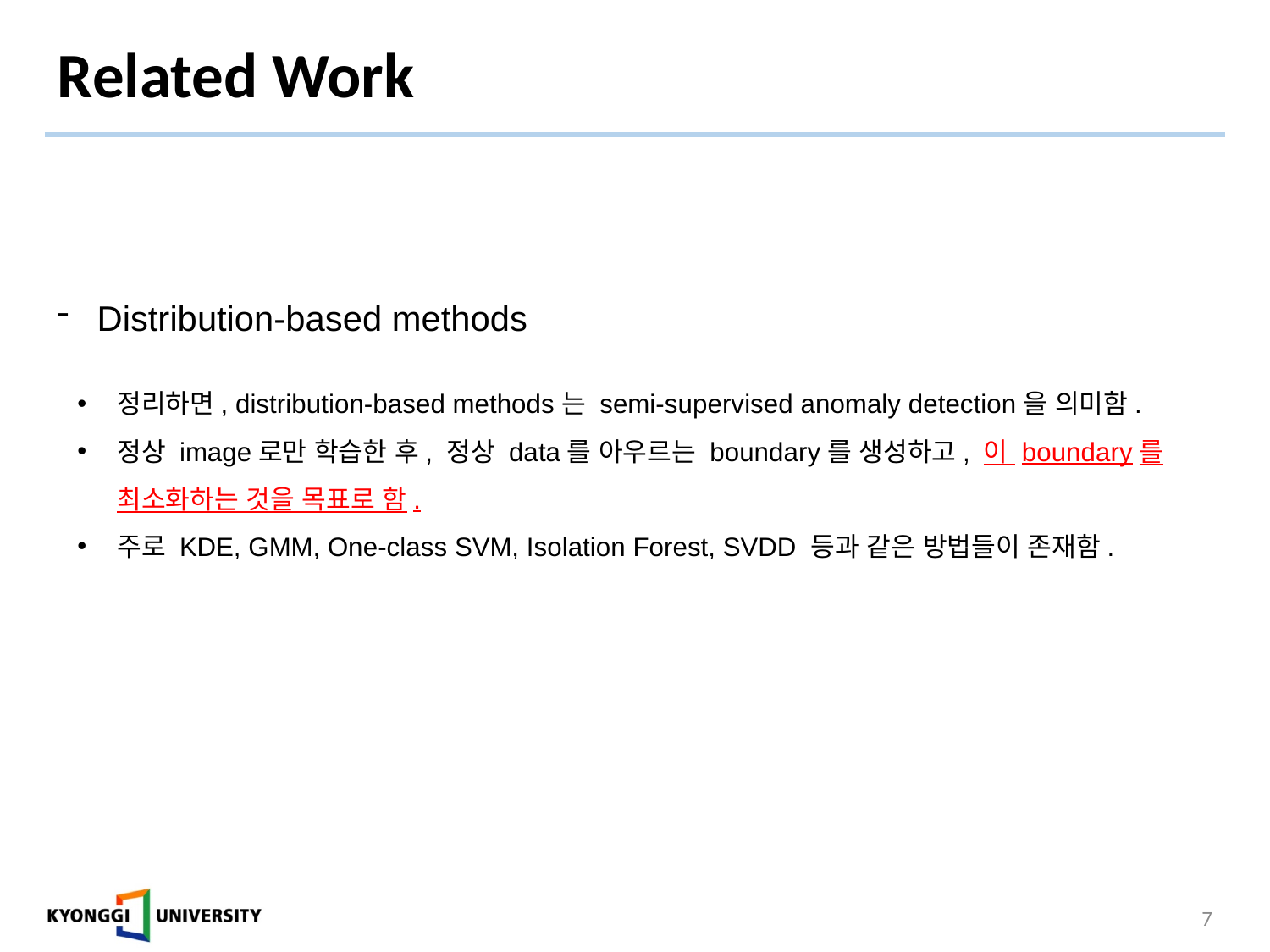

# Related Work
Distribution-based methods

정리하면, distribution-based methods는 semi-supervised anomaly detection을 의미함.
정상 image로만 학습한 후, 정상 data를 아우르는 boundary를 생성하고, 이 boundary를 최소화하는 것을 목표로 함.
주로 KDE, GMM, One-class SVM, Isolation Forest, SVDD 등과 같은 방법들이 존재함.

7